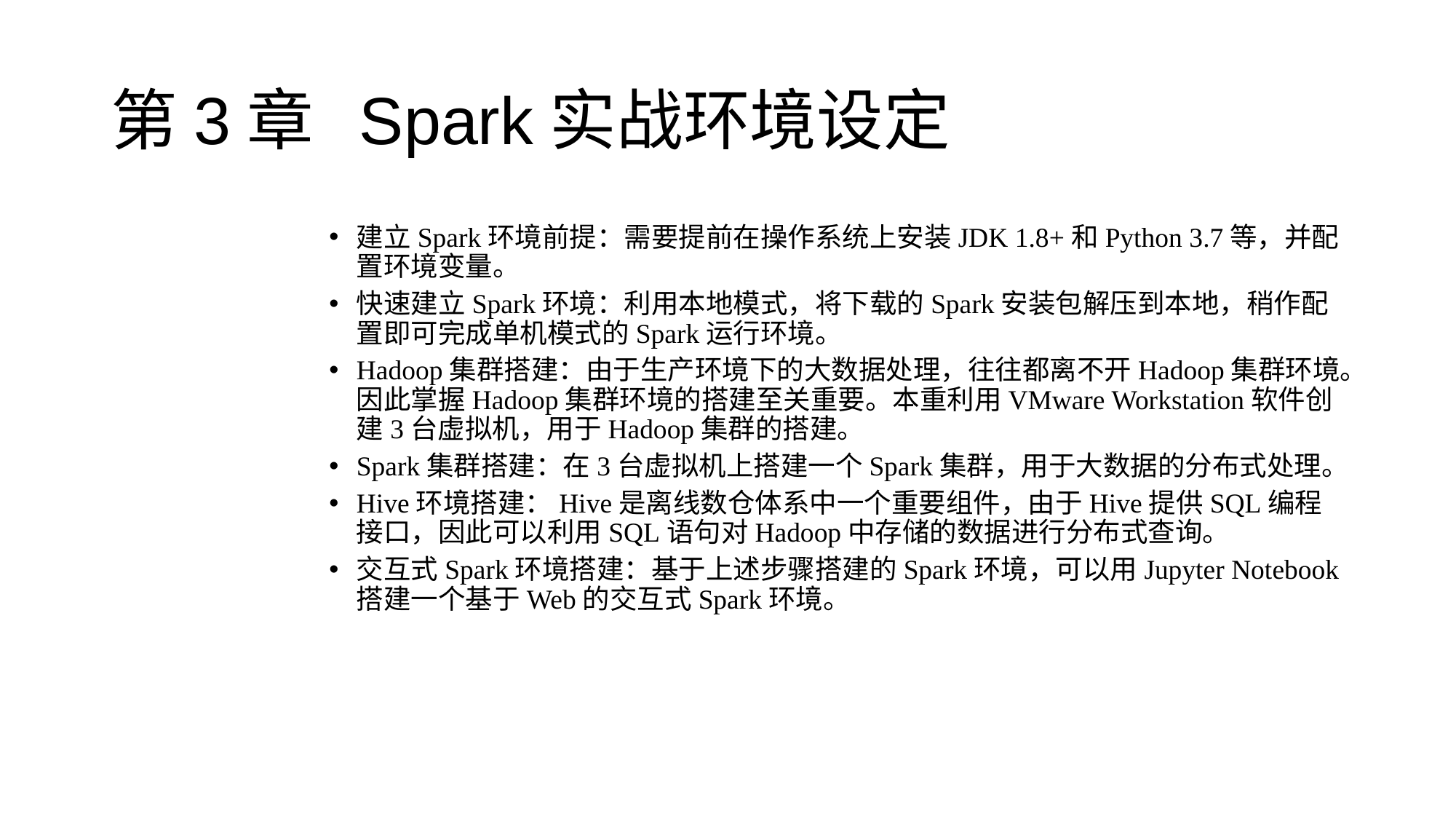

# 第3章  Spark实战环境设定
建立Spark环境前提：需要提前在操作系统上安装JDK 1.8+和Python 3.7等，并配置环境变量。
快速建立Spark环境：利用本地模式，将下载的Spark安装包解压到本地，稍作配置即可完成单机模式的Spark运行环境。
Hadoop集群搭建：由于生产环境下的大数据处理，往往都离不开Hadoop集群环境。因此掌握Hadoop集群环境的搭建至关重要。本重利用VMware Workstation软件创建3台虚拟机，用于Hadoop集群的搭建。
Spark集群搭建：在3台虚拟机上搭建一个Spark集群，用于大数据的分布式处理。
Hive环境搭建：Hive是离线数仓体系中一个重要组件，由于Hive提供SQL编程接口，因此可以利用SQL语句对Hadoop中存储的数据进行分布式查询。
交互式Spark环境搭建：基于上述步骤搭建的Spark环境，可以用Jupyter Notebook 搭建一个基于Web的交互式Spark环境。